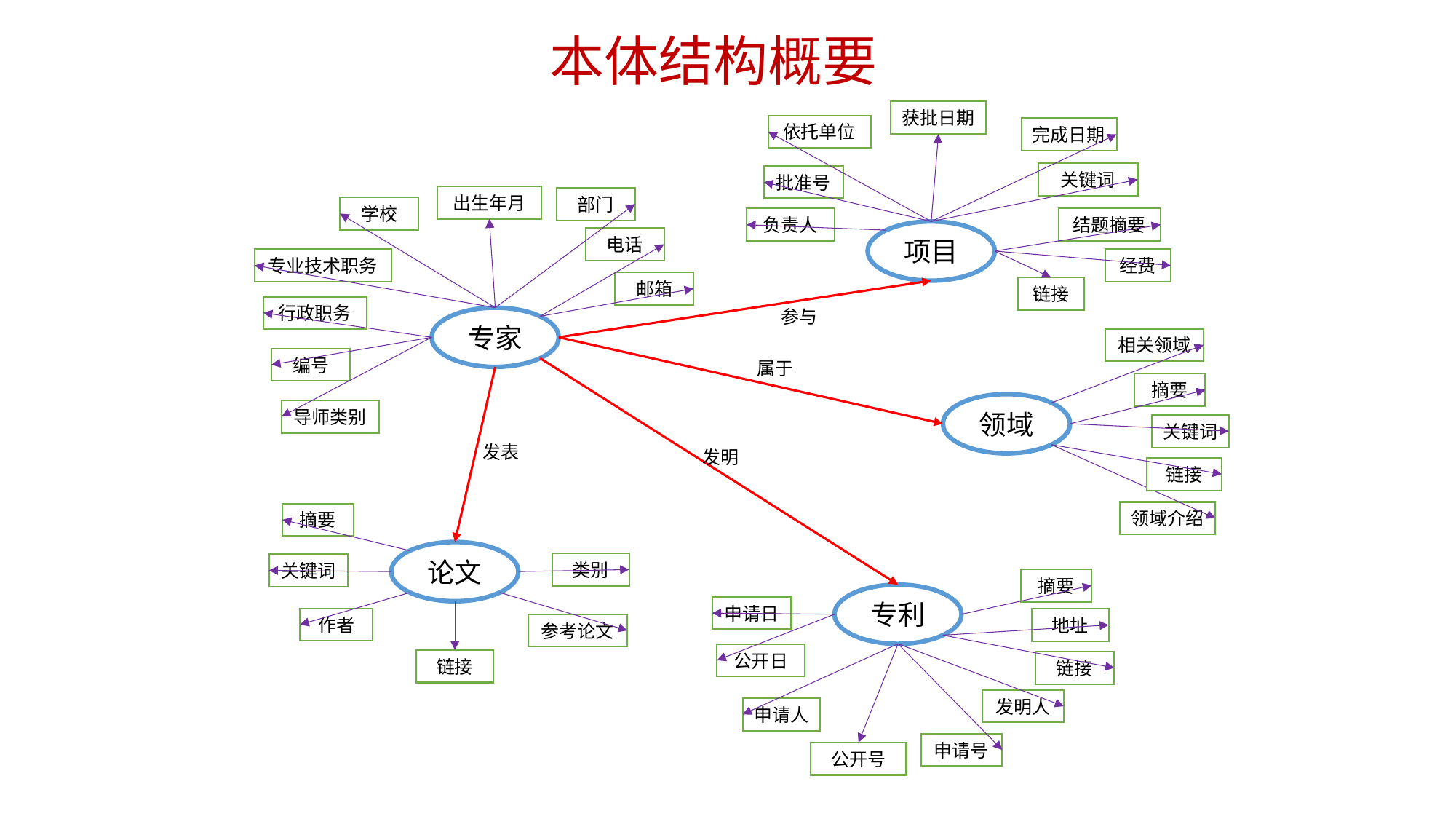

本体结构概要
获批日期
依托单位
完成日期
关键词
批准号
出生年月
部门
学校
负责人
结题摘要
项目
电话
专业技术职务
经费
邮箱
链接
行政职务
参与
专家
相关领域
编号
属于
摘要
领域
导师类别
关键词
发表
发明
链接
领域介绍
摘要
论文
类别
关键词
摘要
专利
申请日
作者
地址
参考论文
公开日
链接
链接
发明人
申请人
申请号
公开号